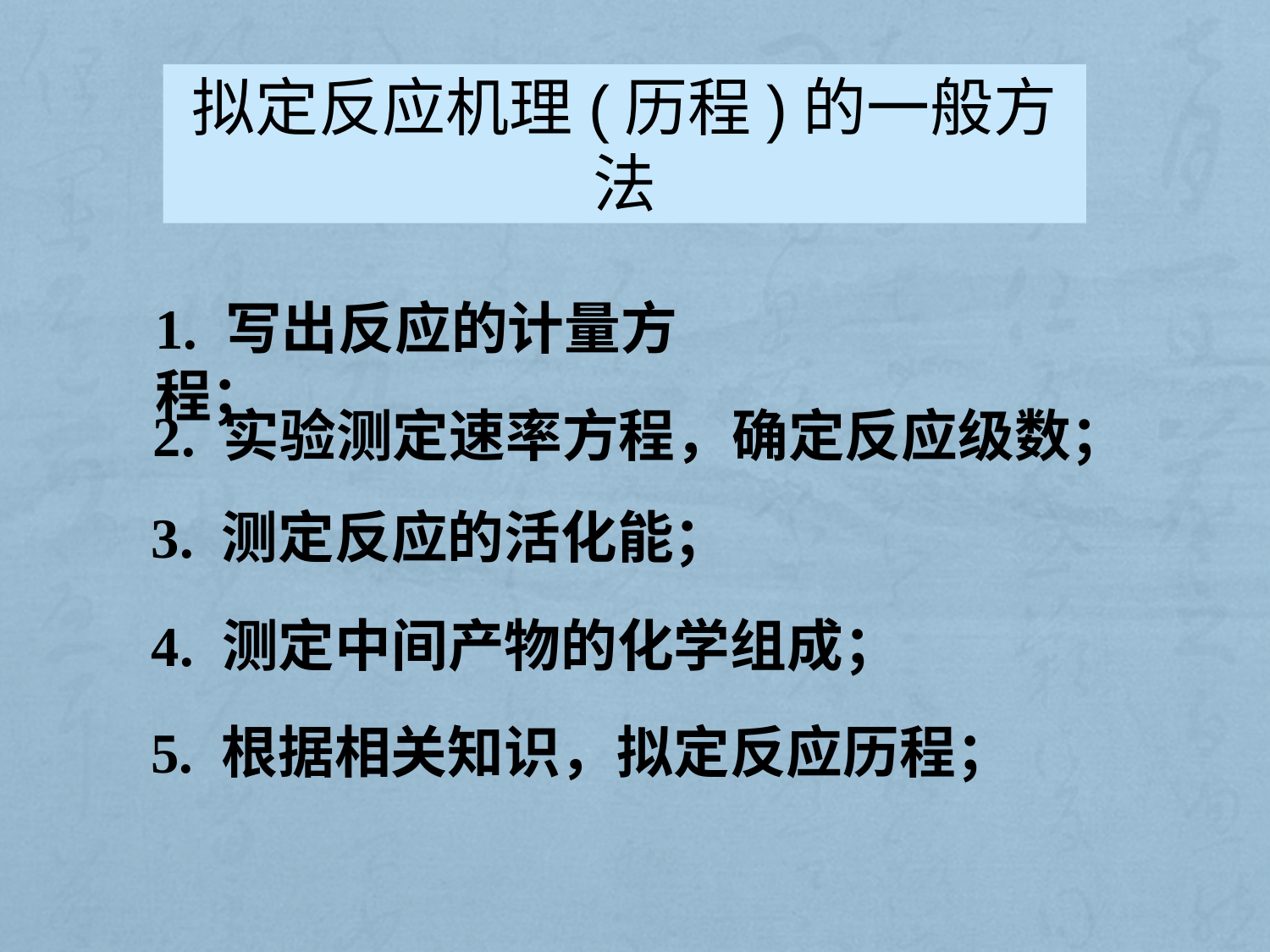

拟定反应机理(历程)的一般方法
1. 写出反应的计量方程；
2. 实验测定速率方程，确定反应级数；
3. 测定反应的活化能；
4. 测定中间产物的化学组成；
5. 根据相关知识，拟定反应历程；